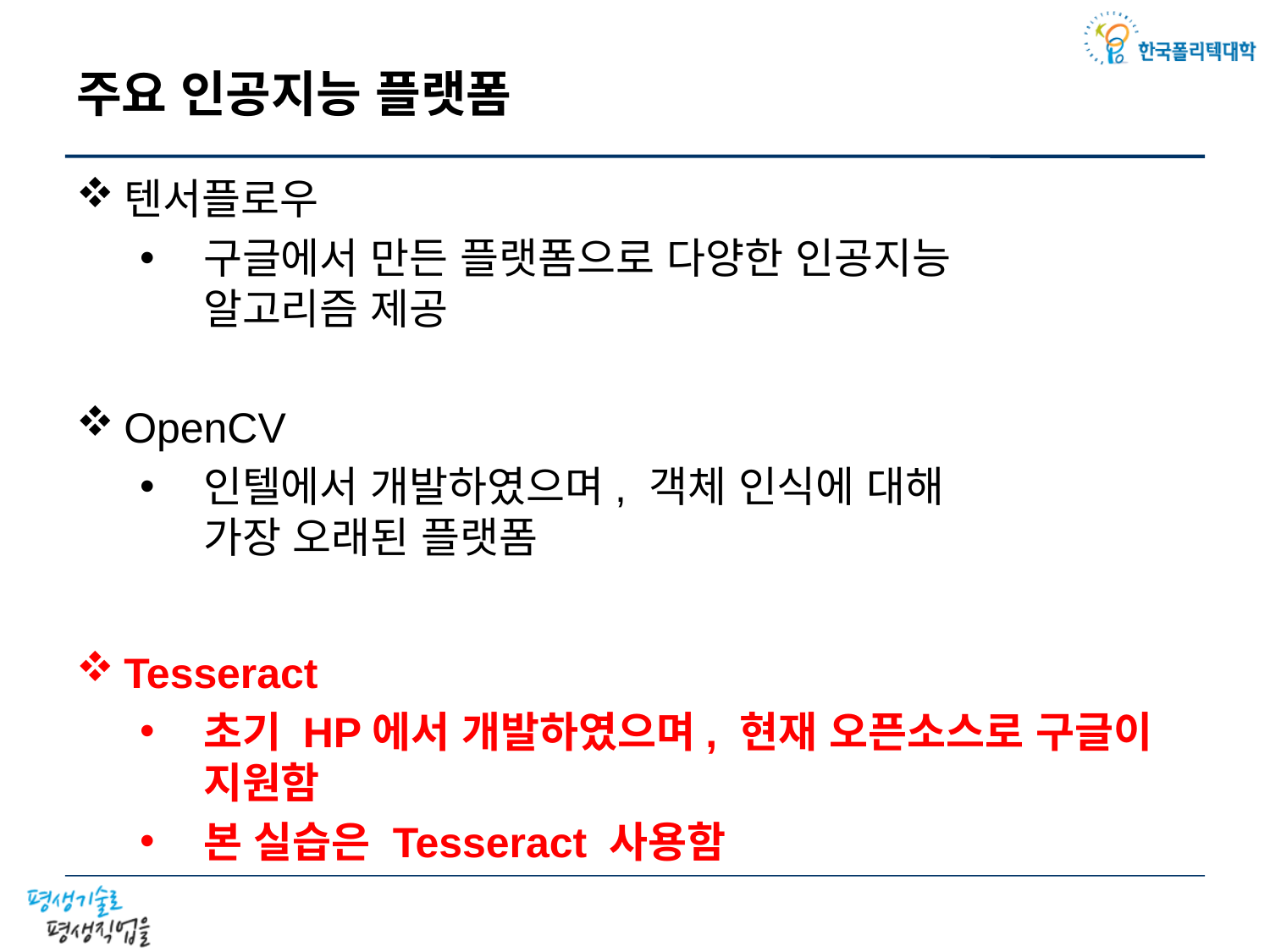

# 주요 인공지능 플랫폼
텐서플로우
구글에서 만든 플랫폼으로 다양한 인공지능
알고리즘 제공

OpenCV
인텔에서 개발하였으며, 객체 인식에 대해
가장 오래된 플랫폼

Tesseract
초기 HP에서 개발하였으며, 현재 오픈소스로 구글이 지원함
본 실습은 Tesseract 사용함